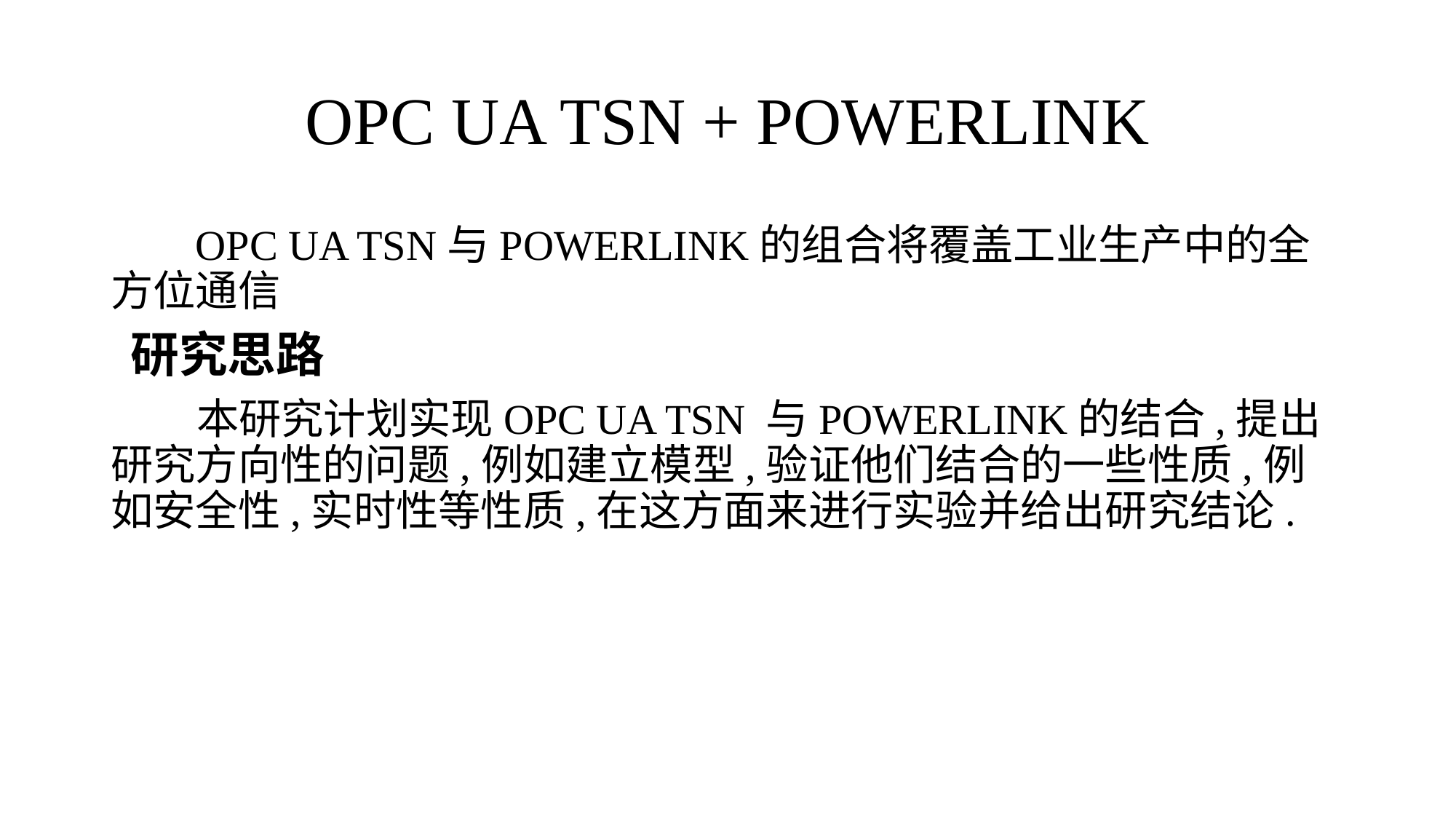

# OPC UA TSN + POWERLINK
        OPC UA TSN与POWERLINK的组合将覆盖工业生产中的全方位通信
 研究思路
        本研究计划实现OPC UA TSN 与POWERLINK的结合,提出研究方向性的问题,例如建立模型,验证他们结合的一些性质,例如安全性,实时性等性质,在这方面来进行实验并给出研究结论.